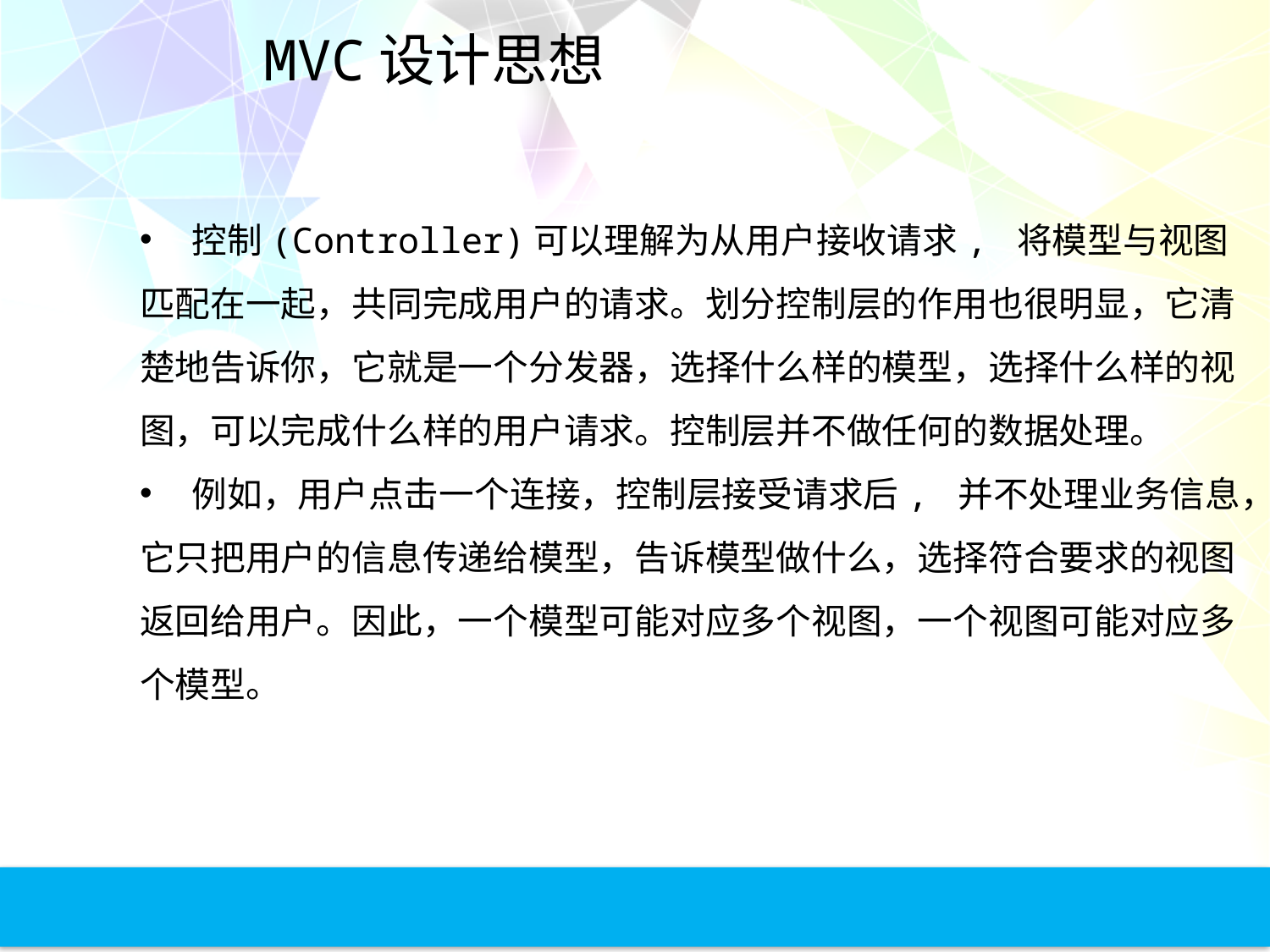

# MVC设计思想
    控制(Controller)可以理解为从用户接收请求, 将模型与视图匹配在一起，共同完成用户的请求。划分控制层的作用也很明显，它清楚地告诉你，它就是一个分发器，选择什么样的模型，选择什么样的视图，可以完成什么样的用户请求。控制层并不做任何的数据处理。
    例如，用户点击一个连接，控制层接受请求后, 并不处理业务信息，它只把用户的信息传递给模型，告诉模型做什么，选择符合要求的视图返回给用户。因此，一个模型可能对应多个视图，一个视图可能对应多个模型。